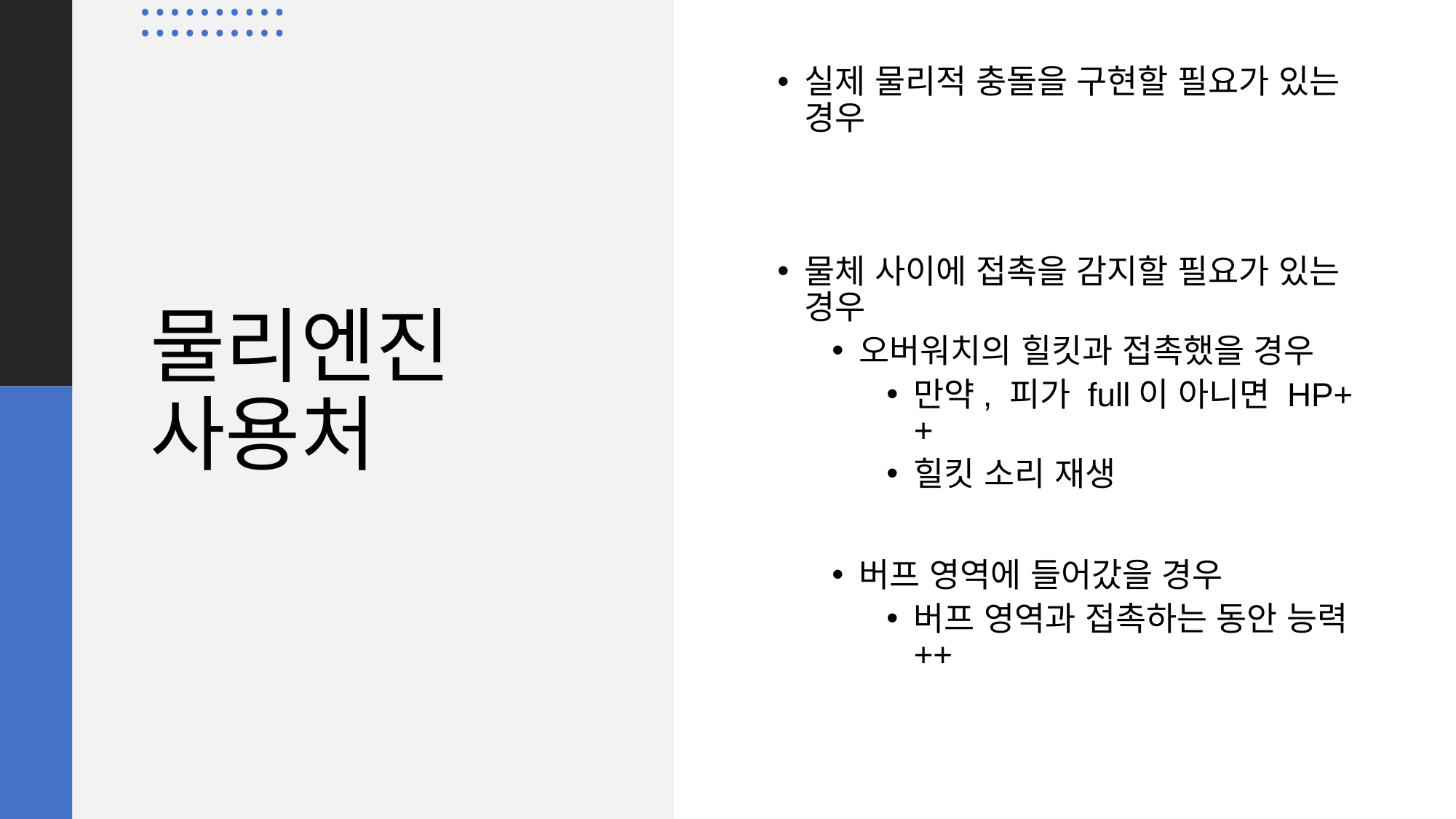

실제 물리적 충돌을 구현할 필요가 있는 경우

물체 사이에 접촉을 감지할 필요가 있는 경우
오버워치의 힐킷과 접촉했을 경우
만약, 피가 full이 아니면 HP++
힐킷 소리 재생

버프 영역에 들어갔을 경우
버프 영역과 접촉하는 동안 능력++

# 물리엔진 사용처